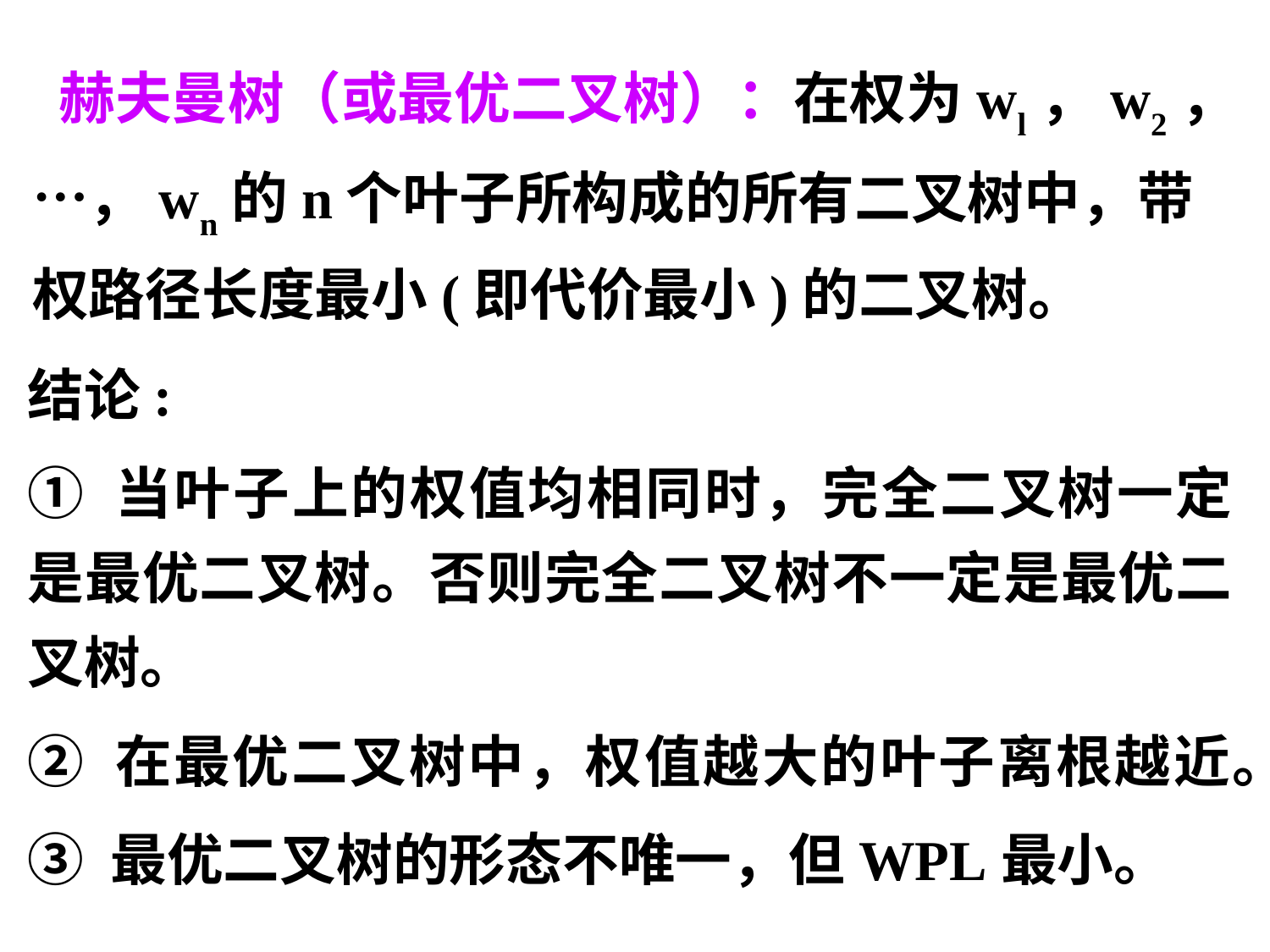

赫夫曼树（或最优二叉树）：在权为wl，w2，…，wn的n个叶子所构成的所有二叉树中，带权路径长度最小(即代价最小)的二叉树。
结论:
① 当叶子上的权值均相同时，完全二叉树一定是最优二叉树。否则完全二叉树不一定是最优二叉树。
② 在最优二叉树中，权值越大的叶子离根越近。
③ 最优二叉树的形态不唯一，但WPL最小。